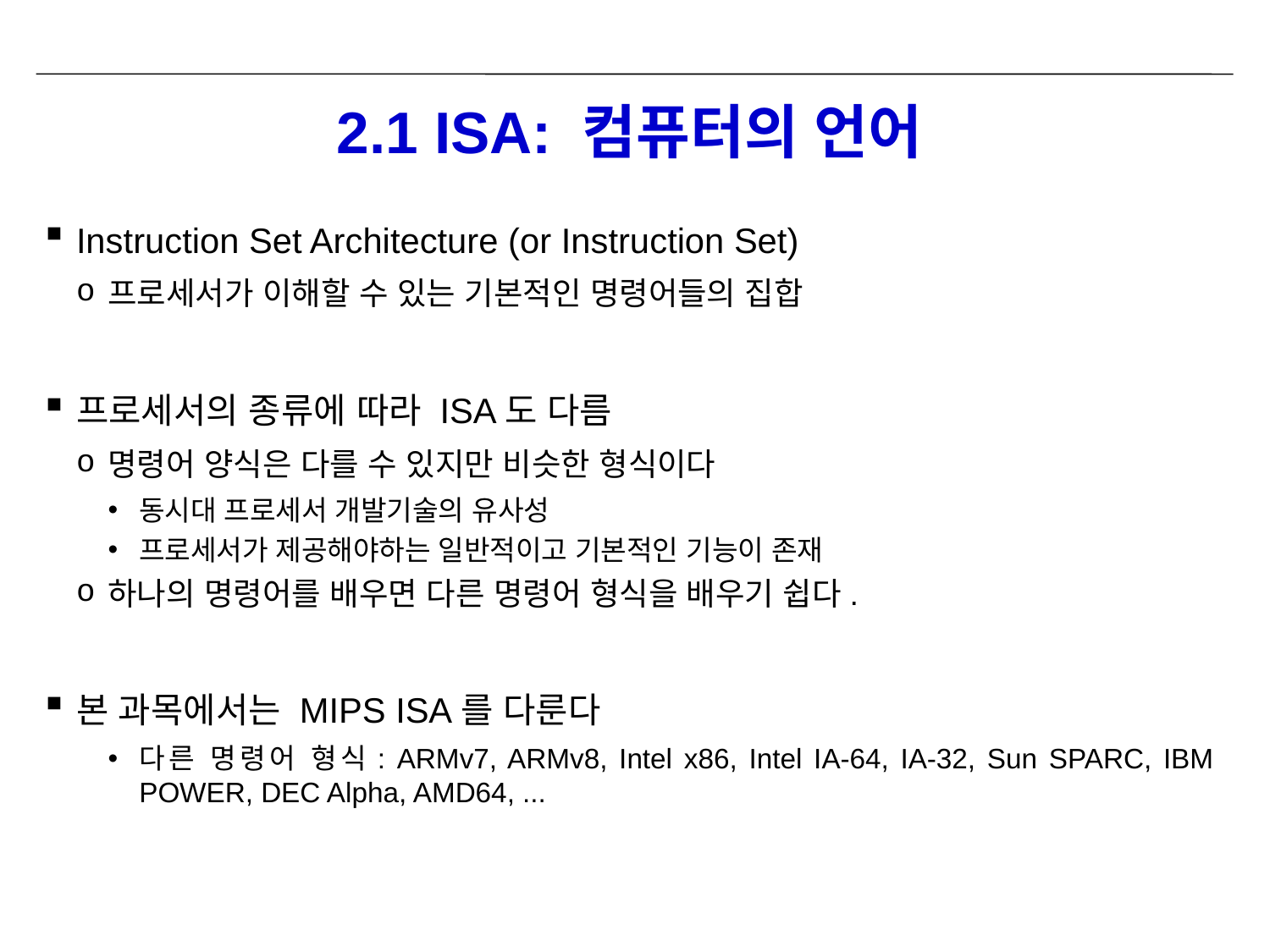

# 2.1 ISA: 컴퓨터의 언어
Instruction Set Architecture (or Instruction Set)
프로세서가 이해할 수 있는 기본적인 명령어들의 집합

프로세서의 종류에 따라 ISA도 다름
명령어 양식은 다를 수 있지만 비슷한 형식이다
동시대 프로세서 개발기술의 유사성
프로세서가 제공해야하는 일반적이고 기본적인 기능이 존재
하나의 명령어를 배우면 다른 명령어 형식을 배우기 쉽다.

본 과목에서는 MIPS ISA를 다룬다
다른 명령어 형식: ARMv7, ARMv8, Intel x86, Intel IA-64, IA-32, Sun SPARC, IBM POWER, DEC Alpha, AMD64, ...